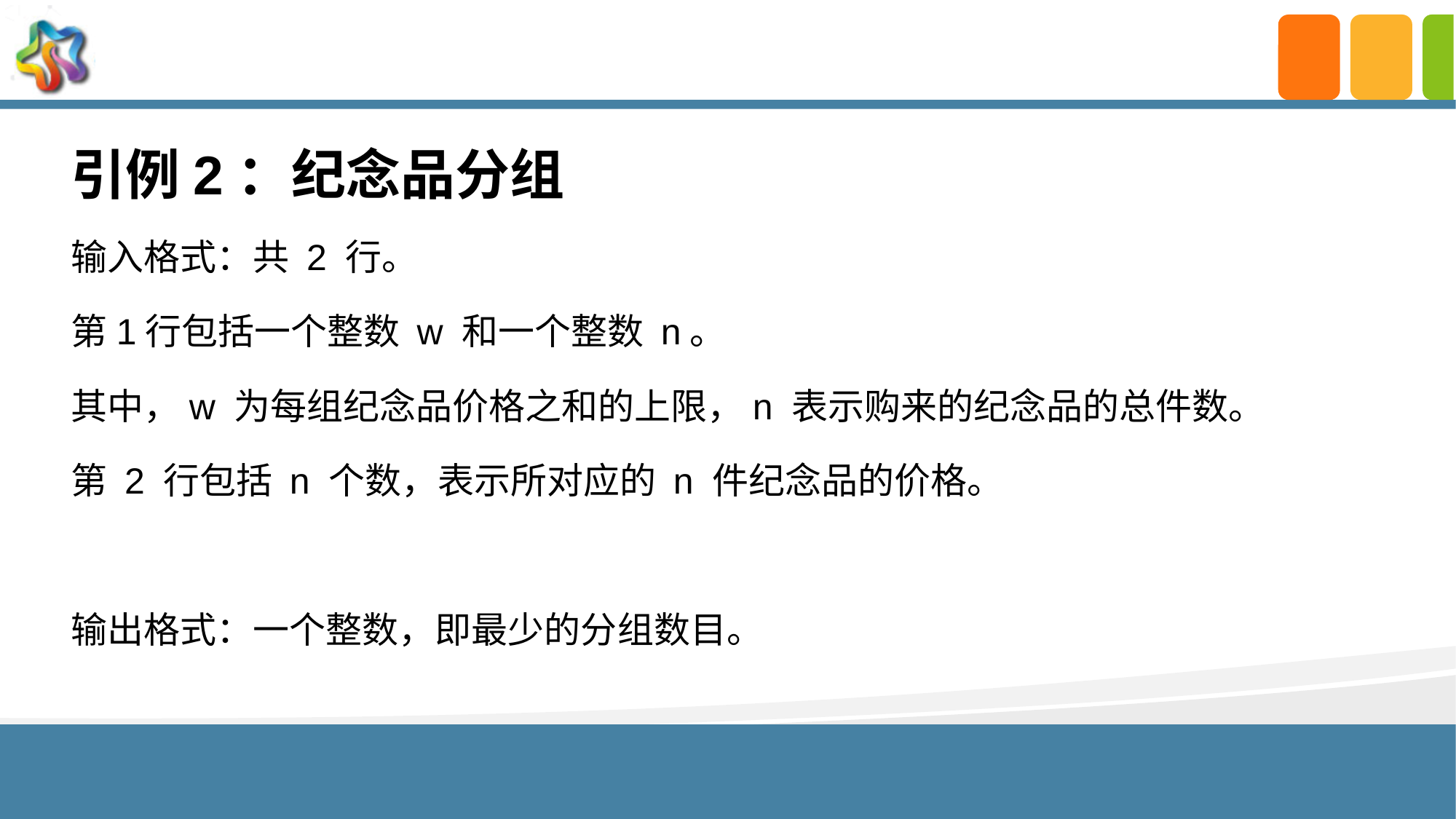

引例2：纪念品分组
输入格式：共 2 行。
第1行包括一个整数 w 和一个整数 n。
其中，w 为每组纪念品价格之和的上限，n 表示购来的纪念品的总件数。
第 2 行包括 n 个数，表示所对应的 n 件纪念品的价格。

输出格式：一个整数，即最少的分组数目。